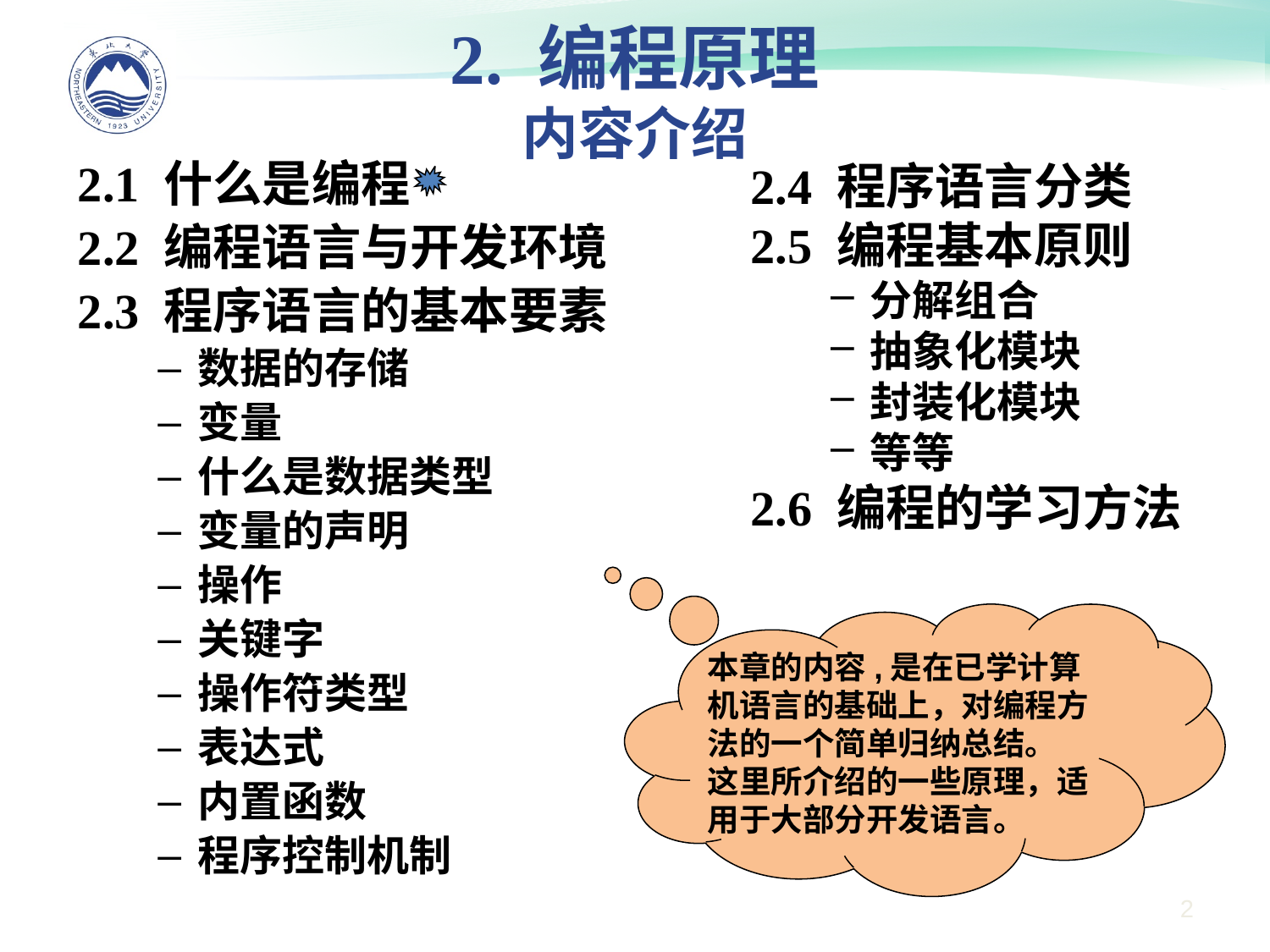

# 2. 编程原理 内容介绍
2.4 程序语言分类
2.5 编程基本原则
分解组合
抽象化模块
封装化模块
等等
2.6 编程的学习方法
2.1 什么是编程
2.2 编程语言与开发环境
2.3 程序语言的基本要素
数据的存储
变量
什么是数据类型
变量的声明
操作
关键字
操作符类型
表达式
内置函数
程序控制机制

本章的内容,是在已学计算机语言的基础上，对编程方法的一个简单归纳总结。
这里所介绍的一些原理，适用于大部分开发语言。
2